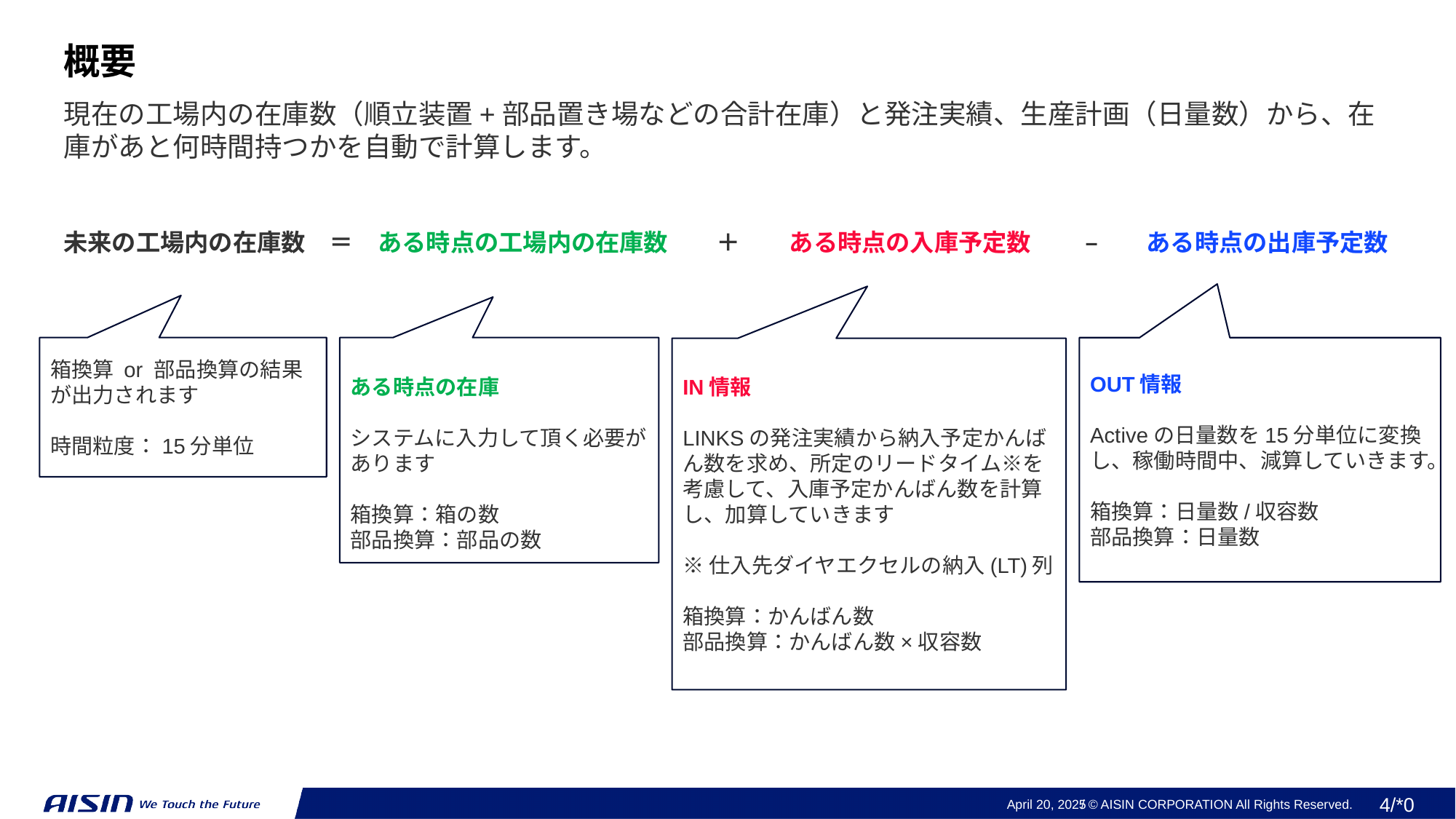

概要
現在の工場内の在庫数（順立装置+部品置き場などの合計在庫）と発注実績、生産計画（日量数）から、在庫があと何時間持つかを自動で計算します。
未来の工場内の在庫数　＝　ある時点の工場内の在庫数　　＋　　ある時点の入庫予定数　　 –　　ある時点の出庫予定数

ある時点の在庫

システムに入力して頂く必要があります

箱換算：箱の数
部品換算：部品の数
OUT情報

Activeの日量数を15分単位に変換し、稼働時間中、減算していきます。

箱換算：日量数/収容数
部品換算：日量数
箱換算 or 部品換算の結果が出力されます

時間粒度：15分単位
IN情報

LINKSの発注実績から納入予定かんばん数を求め、所定のリードタイム※を考慮して、入庫予定かんばん数を計算し、加算していきます

※仕入先ダイヤエクセルの納入(LT)列

箱換算：かんばん数
部品換算：かんばん数×収容数
April 20, 2025